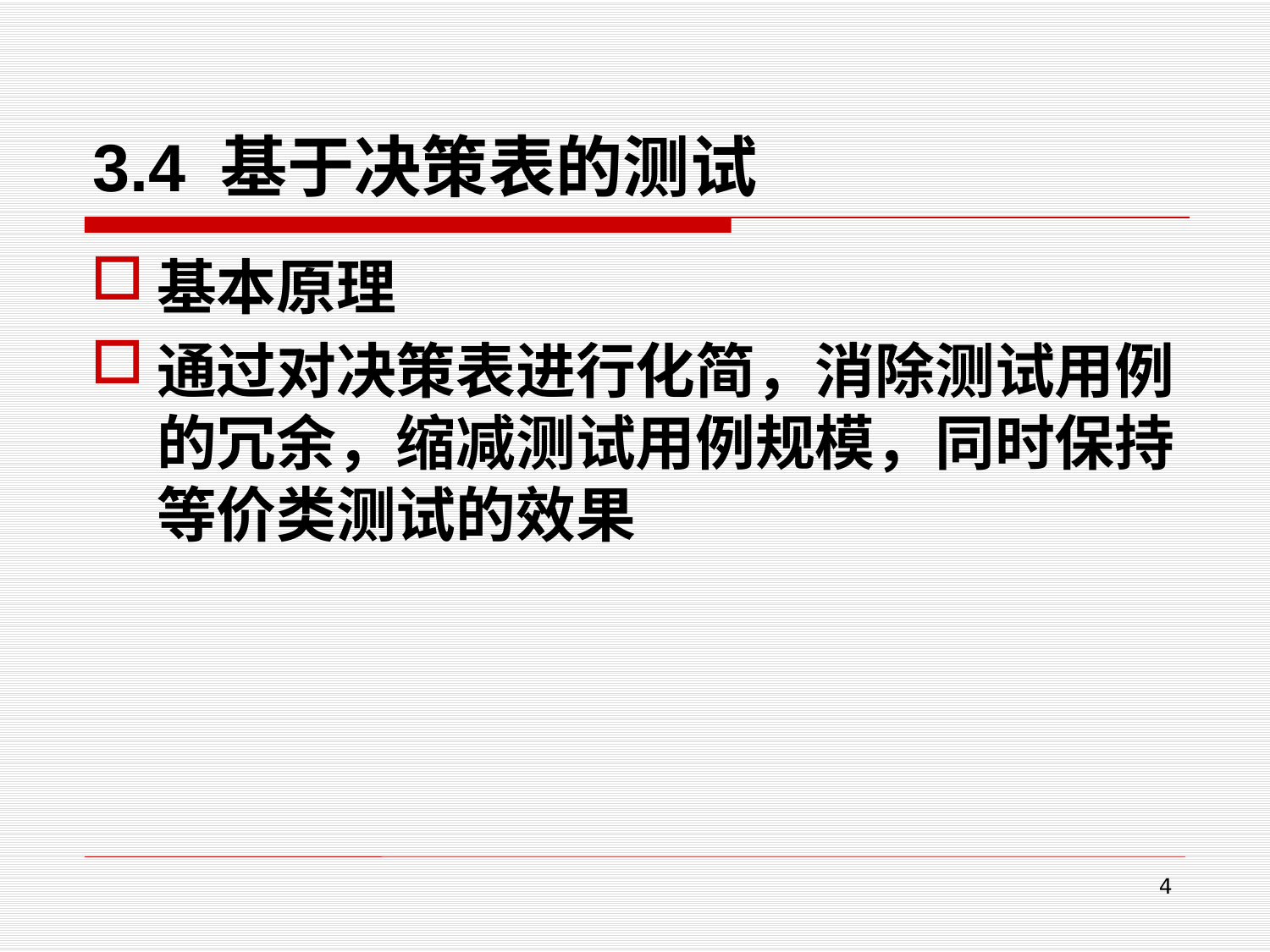

# 3.4 基于决策表的测试
基本原理
通过对决策表进行化简，消除测试用例的冗余，缩减测试用例规模，同时保持等价类测试的效果
4